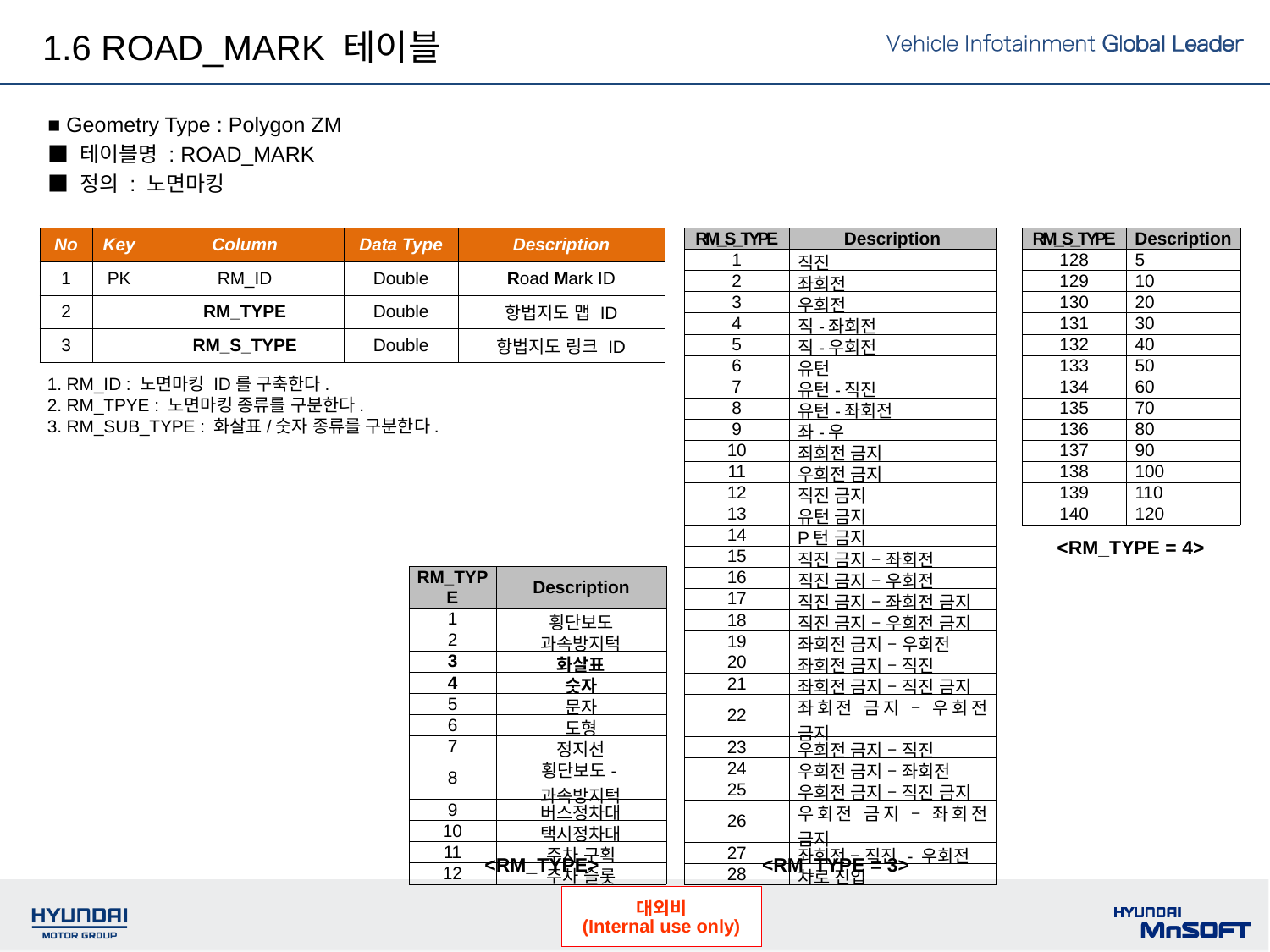

1.6 ROAD_MARK 테이블
■ Geometry Type : Polygon ZM
■ 테이블명 : ROAD_MARK
■ 정의 : 노면마킹
| No | Key | Column | Data Type | Description |
| --- | --- | --- | --- | --- |
| 1 | PK | RM\_ID | Double | Road Mark ID |
| 2 |  | RM\_TYPE | Double | 항법지도 맵 ID |
| 3 |  | RM\_S\_TYPE | Double | 항법지도 링크 ID |
| RM\_S\_TYPE | Description |
| --- | --- |
| 1 | 직진 |
| 2 | 좌회전 |
| 3 | 우회전 |
| 4 | 직-좌회전 |
| 5 | 직-우회전 |
| 6 | 유턴 |
| 7 | 유턴-직진 |
| 8 | 유턴-좌회전 |
| 9 | 좌-우 |
| 10 | 죄회전 금지 |
| 11 | 우회전 금지 |
| 12 | 직진 금지 |
| 13 | 유턴 금지 |
| 14 | P턴 금지 |
| 15 | 직진 금지 – 좌회전 |
| 16 | 직진 금지 – 우회전 |
| 17 | 직진 금지 – 좌회전 금지 |
| 18 | 직진 금지 – 우회전 금지 |
| 19 | 좌회전 금지 – 우회전 |
| 20 | 좌회전 금지 – 직진 |
| 21 | 좌회전 금지 – 직진 금지 |
| 22 | 좌회전 금지 – 우회전 금지 |
| 23 | 우회전 금지 – 직진 |
| 24 | 우회전 금지 – 좌회전 |
| 25 | 우회전 금지 – 직진 금지 |
| 26 | 우회전 금지 – 좌회전 금지 |
| 27 | 좌회전 – 직진 - 우회전 |
| 28 | 차로 진입 |
| RM\_S\_TYPE | Description |
| --- | --- |
| 128 | 5 |
| 129 | 10 |
| 130 | 20 |
| 131 | 30 |
| 132 | 40 |
| 133 | 50 |
| 134 | 60 |
| 135 | 70 |
| 136 | 80 |
| 137 | 90 |
| 138 | 100 |
| 139 | 110 |
| 140 | 120 |
1. RM_ID : 노면마킹 ID를 구축한다.
2. RM_TPYE : 노면마킹 종류를 구분한다.
3. RM_SUB_TYPE : 화살표/숫자 종류를 구분한다.

<RM_TYPE = 4>
| RM\_TYPE | Description |
| --- | --- |
| 1 | 횡단보도 |
| 2 | 과속방지턱 |
| 3 | 화살표 |
| 4 | 숫자 |
| 5 | 문자 |
| 6 | 도형 |
| 7 | 정지선 |
| 8 | 횡단보도-과속방지턱 |
| 9 | 버스정차대 |
| 10 | 택시정차대 |
| 11 | 주차 구획 |
| 12 | 주차 슬롯 |
<RM_TYPE>
<RM_TYPE = 3>